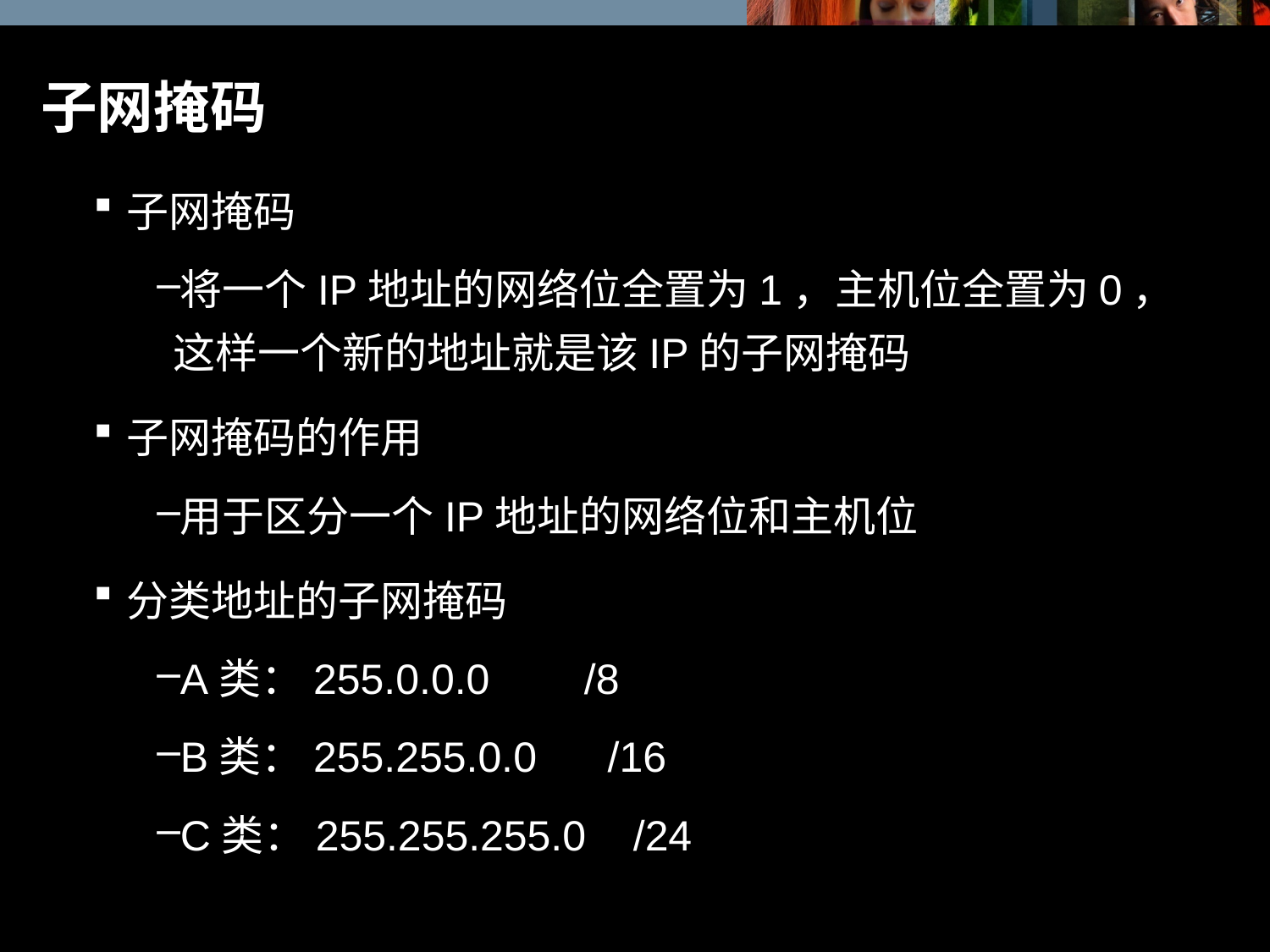

# 子网掩码
子网掩码
将一个IP地址的网络位全置为1，主机位全置为0，这样一个新的地址就是该IP的子网掩码
子网掩码的作用
用于区分一个IP地址的网络位和主机位
分类地址的子网掩码
A类：255.0.0.0        /8
B类：255.255.0.0      /16
C类：255.255.255.0    /24